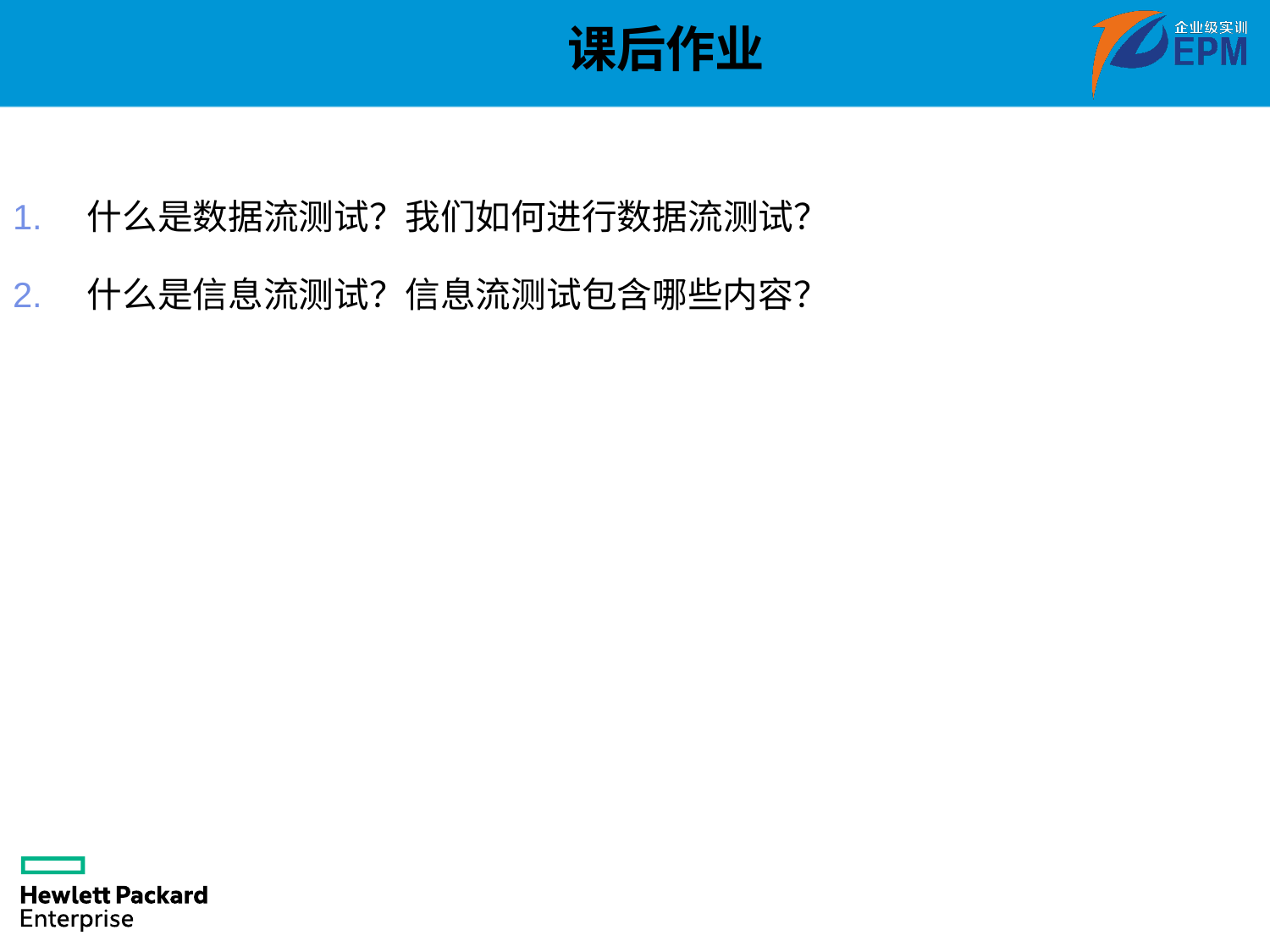

课后作业
什么是数据流测试？我们如何进行数据流测试？
什么是信息流测试？信息流测试包含哪些内容？